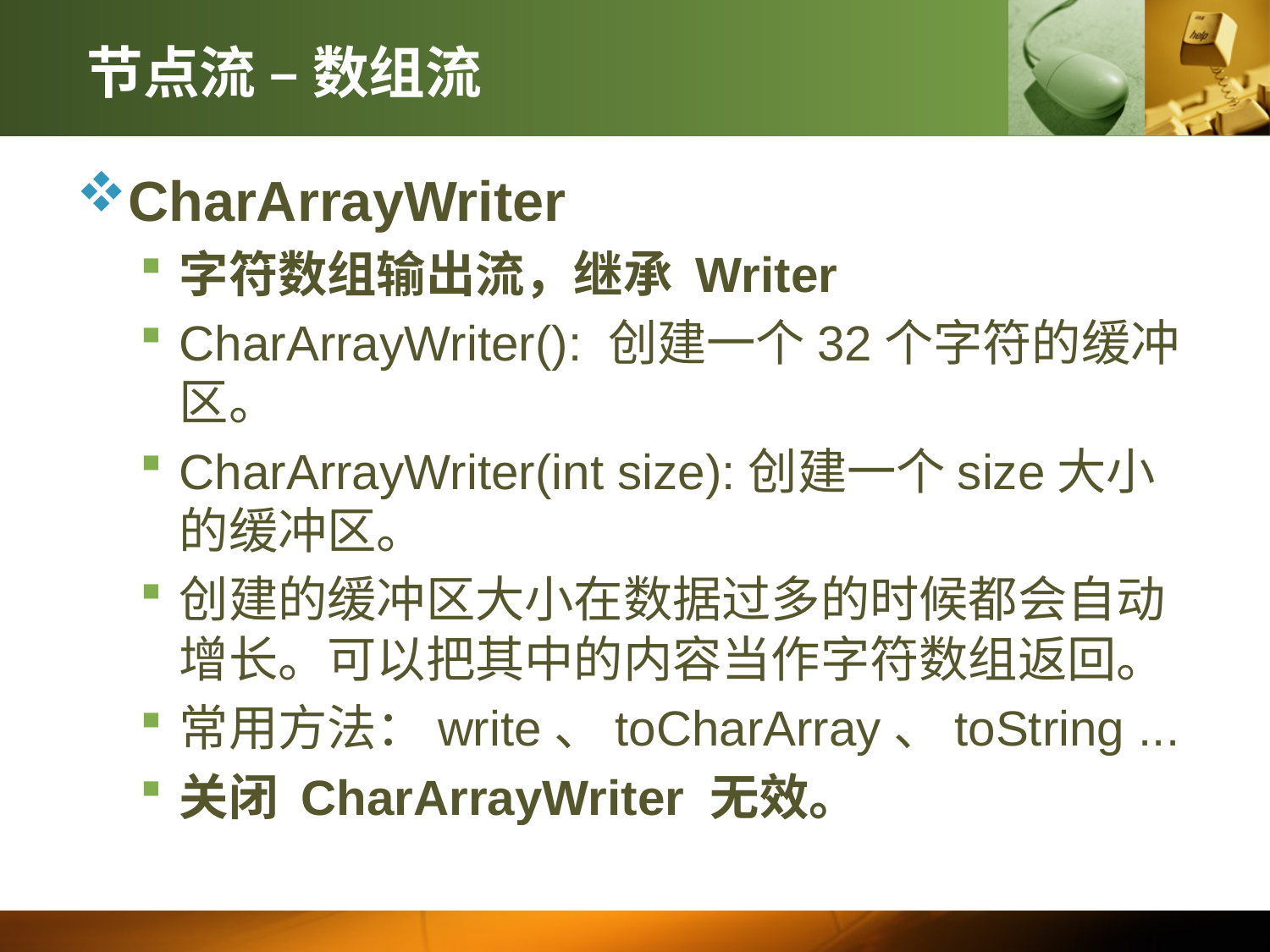

# 节点流 – 数组流
CharArrayWriter
字符数组输出流，继承 Writer
CharArrayWriter(): 创建一个32个字符的缓冲区。
CharArrayWriter(int size):创建一个size大小的缓冲区。
创建的缓冲区大小在数据过多的时候都会自动增长。可以把其中的内容当作字符数组返回。
常用方法：write、toCharArray、toString ...
关闭 CharArrayWriter 无效。